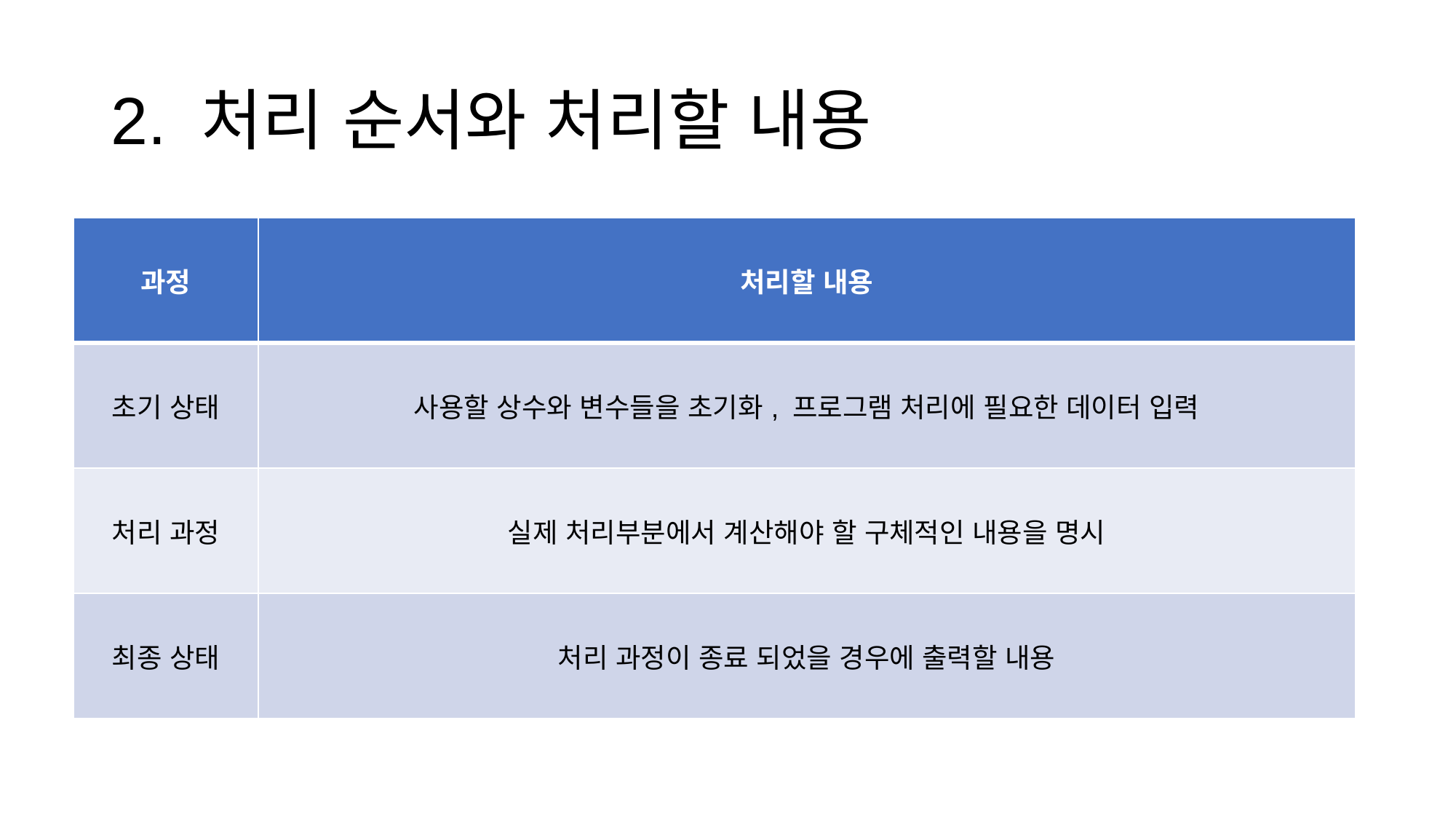

# 2. 처리 순서와 처리할 내용
| 과정 | 처리할 내용 |
| --- | --- |
| 초기 상태 | 사용할 상수와 변수들을 초기화, 프로그램 처리에 필요한 데이터 입력 |
| 처리 과정 | 실제 처리부분에서 계산해야 할 구체적인 내용을 명시 |
| 최종 상태 | 처리 과정이 종료 되었을 경우에 출력할 내용 |